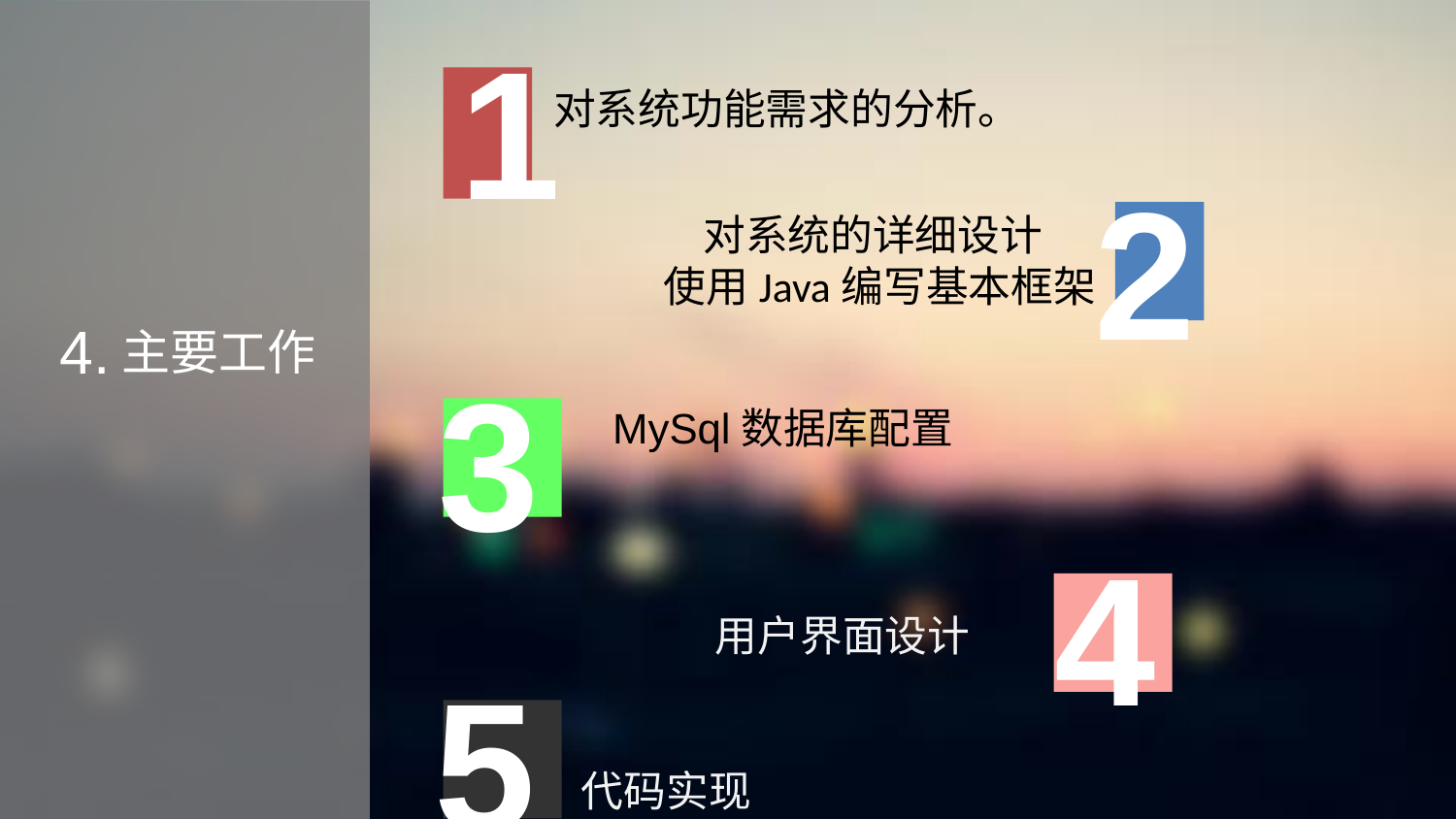

1

对系统功能需求的分析。

2

   对系统的详细设计
使用Java编写基本框架
4.
主要工作
3

MySql数据库配置
4

用户界面设计
5

代码实现